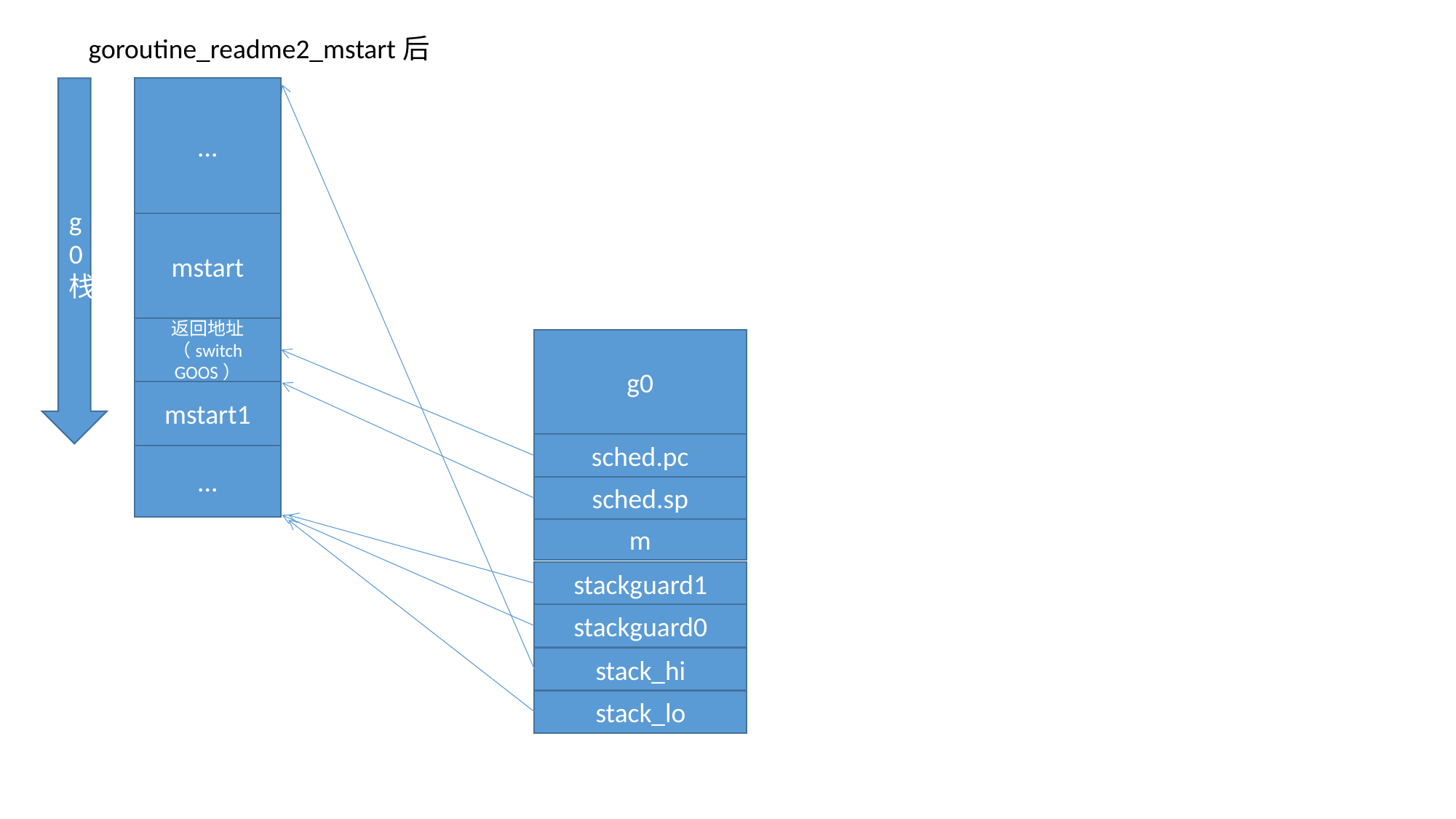

goroutine_readme2_mstart后
g0栈
...
mstart
返回地址（switch GOOS）
g0
mstart1
sched.pc
...
sched.sp
m
stackguard1
stackguard0
stack_hi
stack_lo